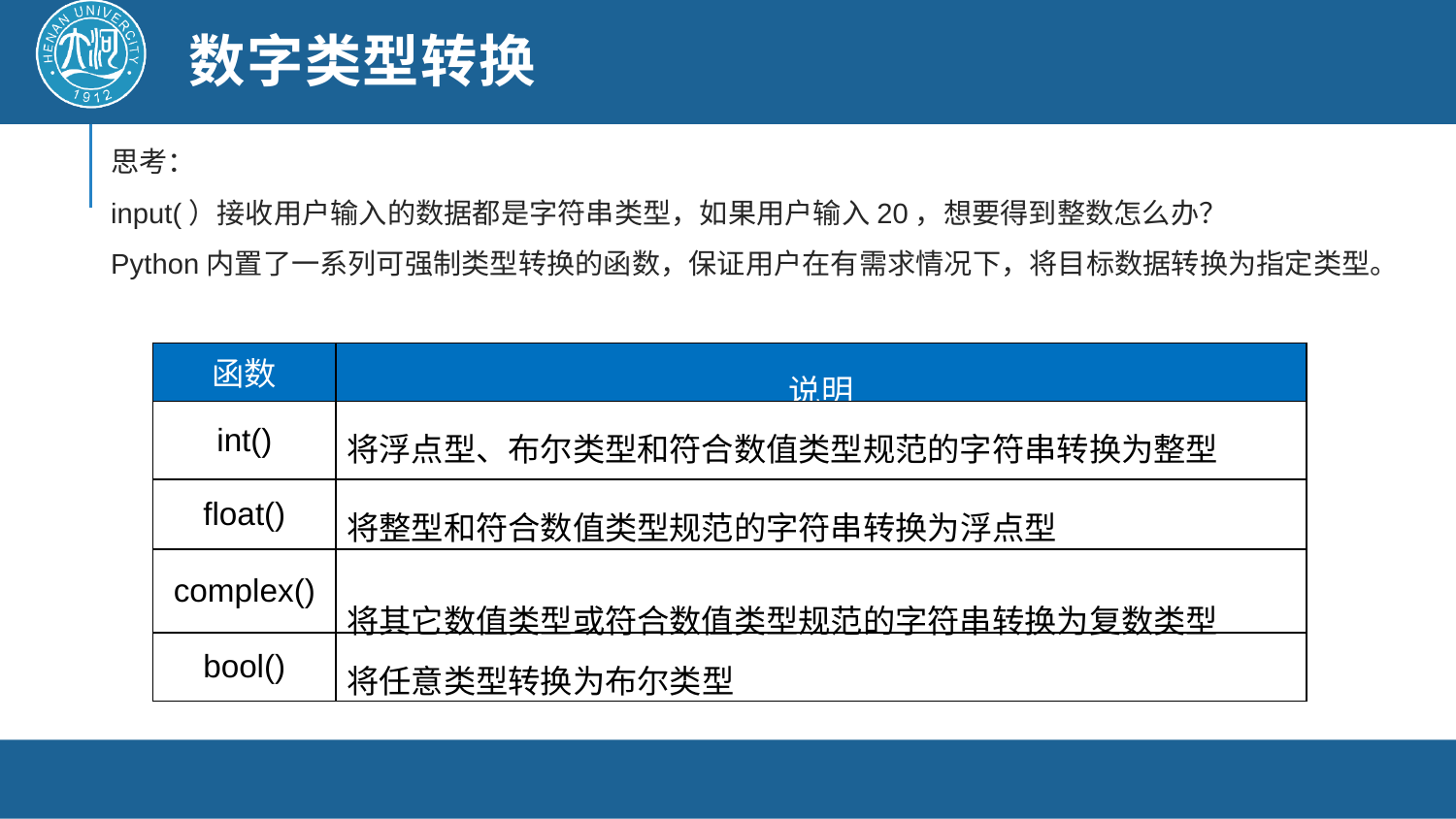

# 数字类型转换
思考：
input(）接收用户输入的数据都是字符串类型，如果用户输入20，想要得到整数怎么办？
Python内置了一系列可强制类型转换的函数，保证用户在有需求情况下，将目标数据转换为指定类型。
| 函数 | 说明 |
| --- | --- |
| int() | 将浮点型、布尔类型和符合数值类型规范的字符串转换为整型 |
| float() | 将整型和符合数值类型规范的字符串转换为浮点型 |
| complex() | 将其它数值类型或符合数值类型规范的字符串转换为复数类型 |
| bool() | 将任意类型转换为布尔类型 |

Python开发与应用
33